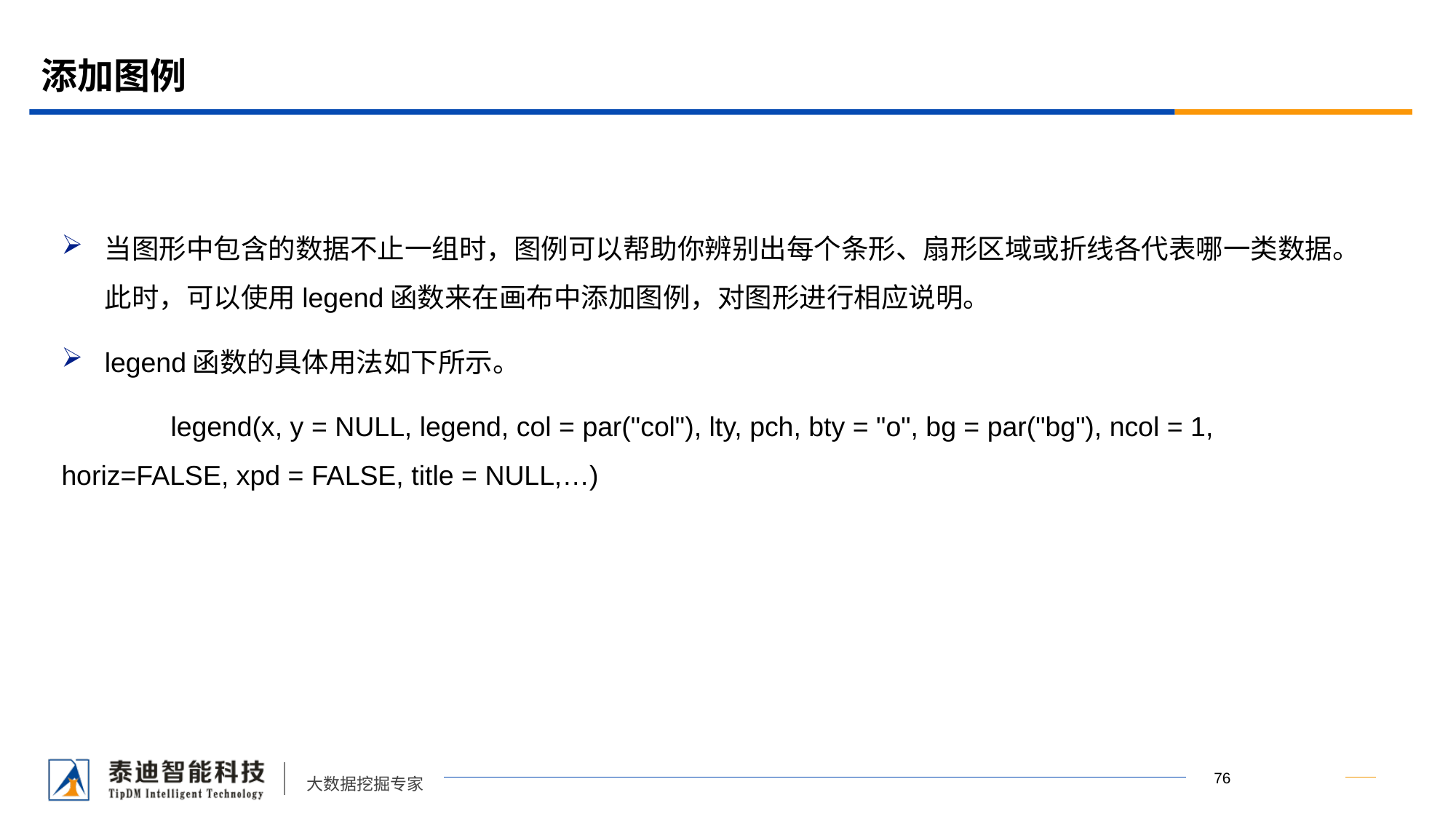

# 添加图例
当图形中包含的数据不止一组时，图例可以帮助你辨别出每个条形、扇形区域或折线各代表哪一类数据。此时，可以使用legend函数来在画布中添加图例，对图形进行相应说明。
legend函数的具体用法如下所示。
	legend(x, y = NULL, legend, col = par("col"), lty, pch, bty = "o", bg = par("bg"), ncol = 1, 	horiz=FALSE, xpd = FALSE, title = NULL,…)